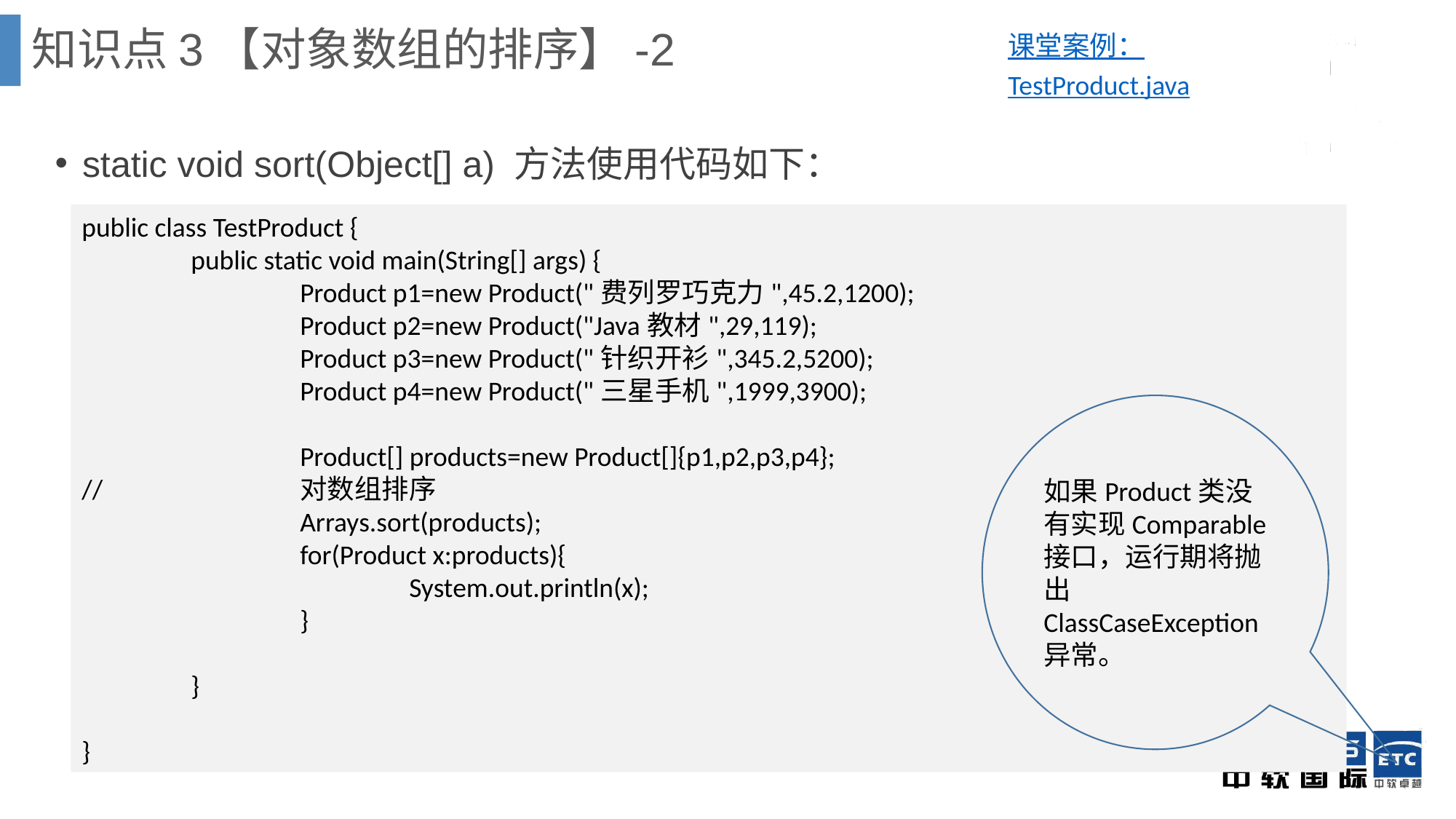

知识点3【对象数组的排序】-2
课堂案例：
TestProduct.java
static void sort(Object[] a) 方法使用代码如下：
public class TestProduct {
	public static void main(String[] args) {
		Product p1=new Product("费列罗巧克力",45.2,1200);
		Product p2=new Product("Java教材",29,119);
		Product p3=new Product("针织开衫",345.2,5200);
		Product p4=new Product("三星手机",1999,3900);

		Product[] products=new Product[]{p1,p2,p3,p4};
//		对数组排序
		Arrays.sort(products);
		for(Product x:products){
			System.out.println(x);
		}

	}

}
如果Product类没有实现Comparable接口，运行期将抛出ClassCaseException异常。